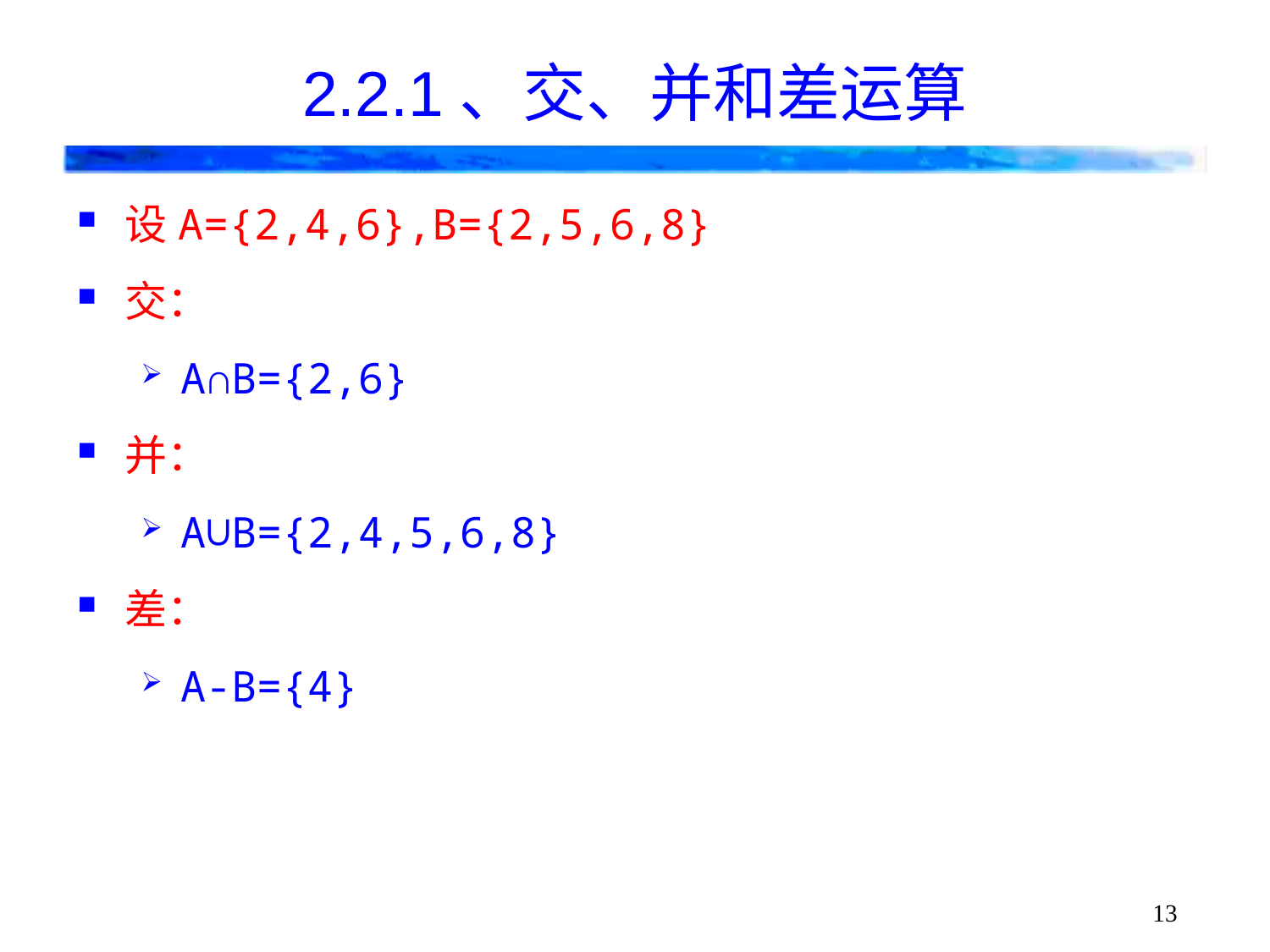

# 2.2.1、交、并和差运算
设A={2,4,6},B={2,5,6,8}
交：
A∩B={2,6}
并：
A∪B={2,4,5,6,8}
差：
A-B={4}
13